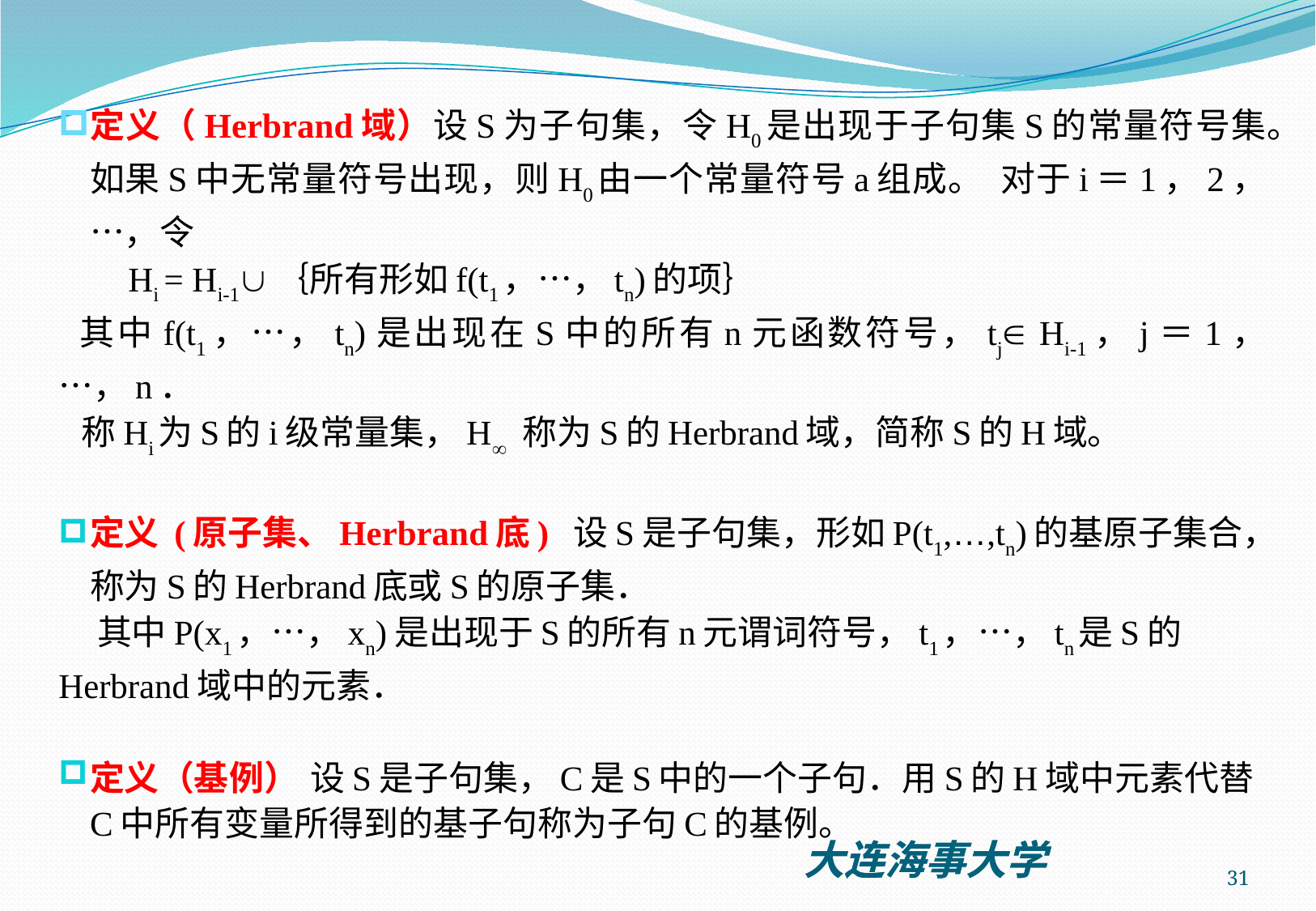

定义（Herbrand域）设S为子句集，令H0是出现于子句集S的常量符号集。如果S中无常量符号出现，则H0由一个常量符号a组成。  对于i＝1，2，…，令
        Hi = Hi-1∪｛所有形如f(t1，…，tn)的项｝
 其中f(t1，…，tn)是出现在S中的所有n元函数符号，tj∈ Hi-1，j＝1，…，n．
  称Hi为S的i级常量集，H∞ 称为S的Herbrand域，简称S的H域。

定义 (原子集、Herbrand底)  设S是子句集，形如P(t1,…,tn)的基原子集合，称为S的Herbrand底或S的原子集．
    其中P(x1，…，xn)是出现于S的所有n元谓词符号，t1，…，tn是S的Herbrand域中的元素．

定义（基例）  设S是子句集，C是S中的一个子句．用S的H域中元素代替C中所有变量所得到的基子句称为子句C的基例。

31